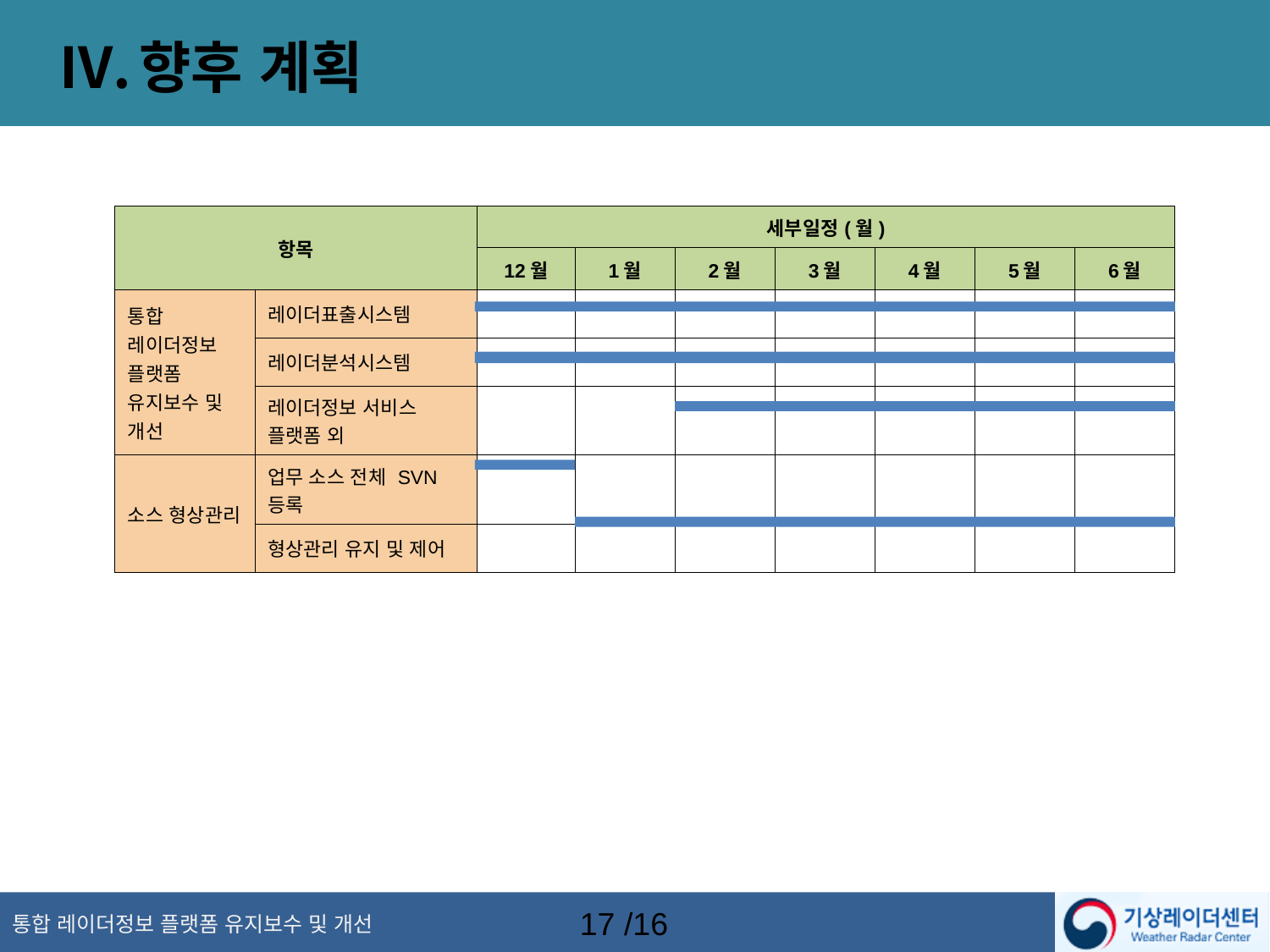

향후 계획
| 항목 |  | 세부일정(월) |  |  |  |  |  |  |
| --- | --- | --- | --- | --- | --- | --- | --- | --- |
|  |  | 12월 | 1월 | 2월 | 3월 | 4월 | 5월 | 6월 |
| 통합 레이더정보 플랫폼 유지보수 및 개선 | 레이더표출시스템 |  |  |  |  |  |  |  |
|  | 레이더분석시스템 |  |  |  |  |  |  |  |
|  | 레이더정보 서비스 플랫폼 외 |  |  |  |  |  |  |  |
| 소스 형상관리 | 업무 소스 전체 SVN 등록 |  |  |  |  |  |  |  |
|  | 형상관리 유지 및 제어 |  |  |  |  |  |  |  |

17